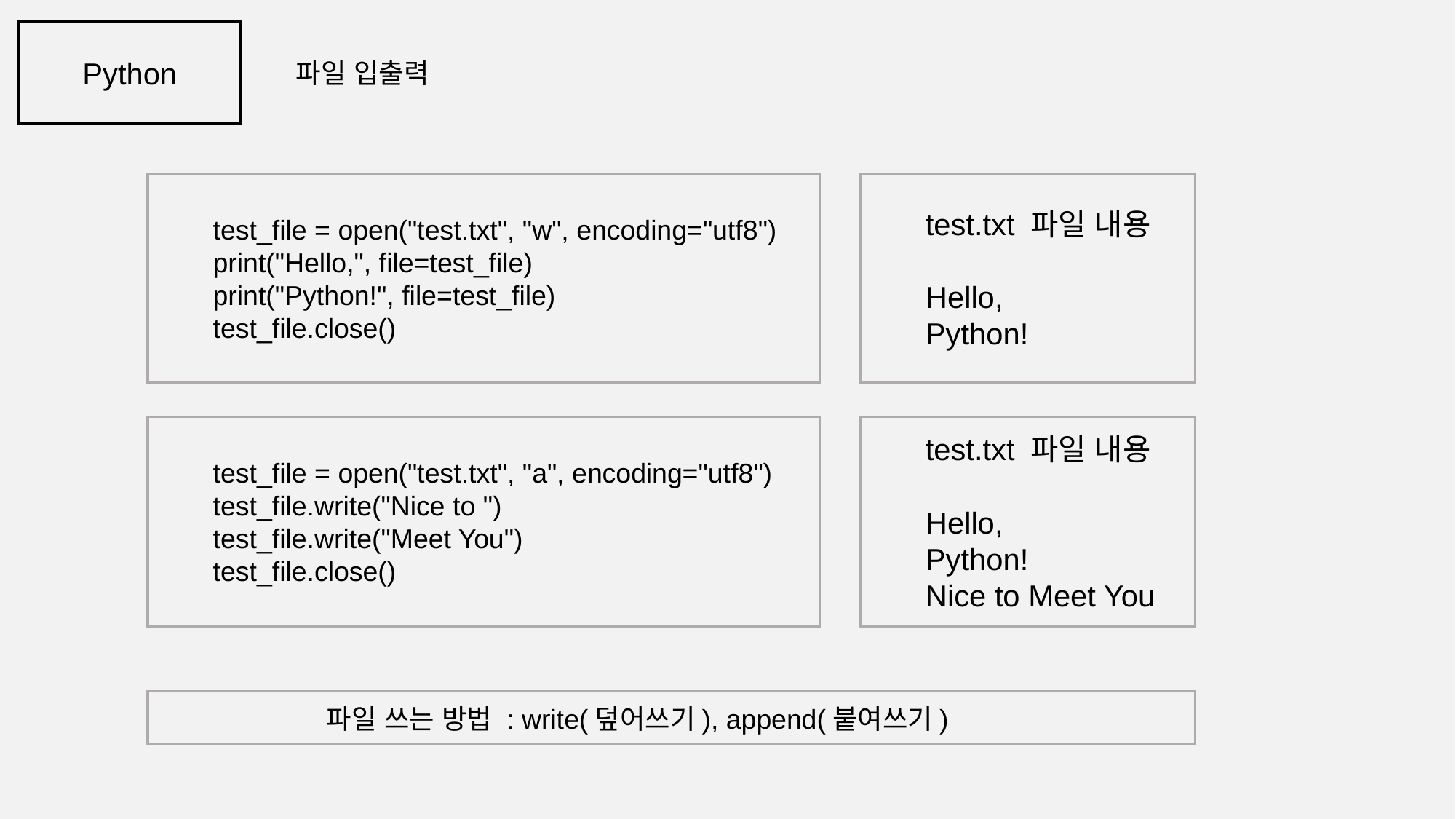

Python
파일 입출력
test_file = open("test.txt", "w", encoding="utf8")
print("Hello,", file=test_file)
print("Python!", file=test_file)
test_file.close()
test.txt 파일 내용

Hello,
Python!
   '"
test_file = open("test.txt", "a", encoding="utf8")
test_file.write("Nice to ")
test_file.write("Meet You")
test_file.close()
test.txt 파일 내용

Hello,
Python!
Nice to Meet You
              파일 쓰는 방법 : write(덮어쓰기), append(붙여쓰기)